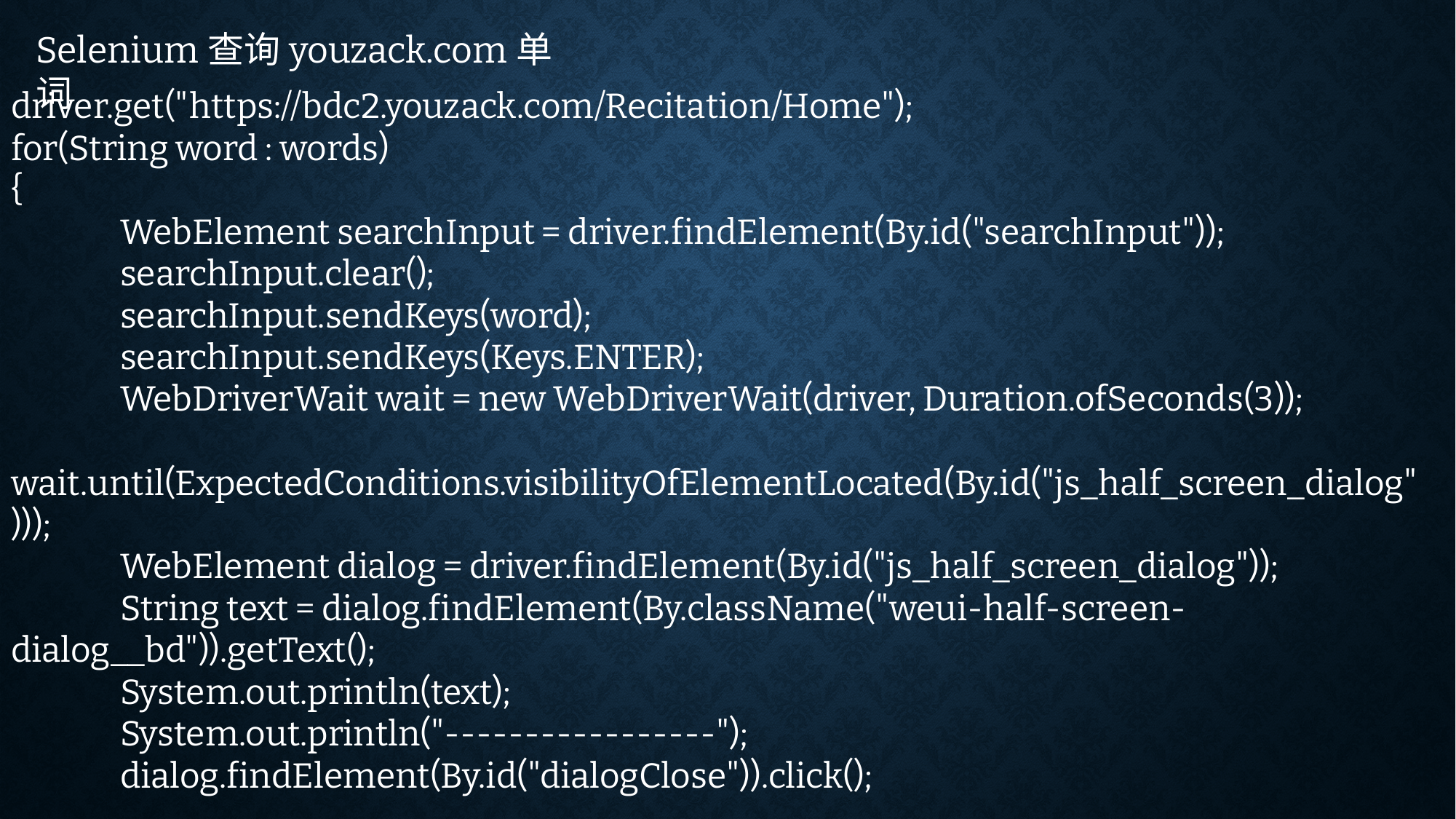

Selenium查询youzack.com单词
driver.get("https://bdc2.youzack.com/Recitation/Home");
for(String word : words)
{
	WebElement searchInput = driver.findElement(By.id("searchInput"));
	searchInput.clear();
	searchInput.sendKeys(word);
	searchInput.sendKeys(Keys.ENTER);
	WebDriverWait wait = new WebDriverWait(driver, Duration.ofSeconds(3));
	wait.until(ExpectedConditions.visibilityOfElementLocated(By.id("js_half_screen_dialog")));
	WebElement dialog = driver.findElement(By.id("js_half_screen_dialog"));
	String text = dialog.findElement(By.className("weui-half-screen-dialog__bd")).getText();
	System.out.println(text);
	System.out.println("-----------------");
	dialog.findElement(By.id("dialogClose")).click();
	wait.until(ExpectedConditions.invisibilityOfElementLocated(By.id("js_half_screen_dialog")));
}
//求放过